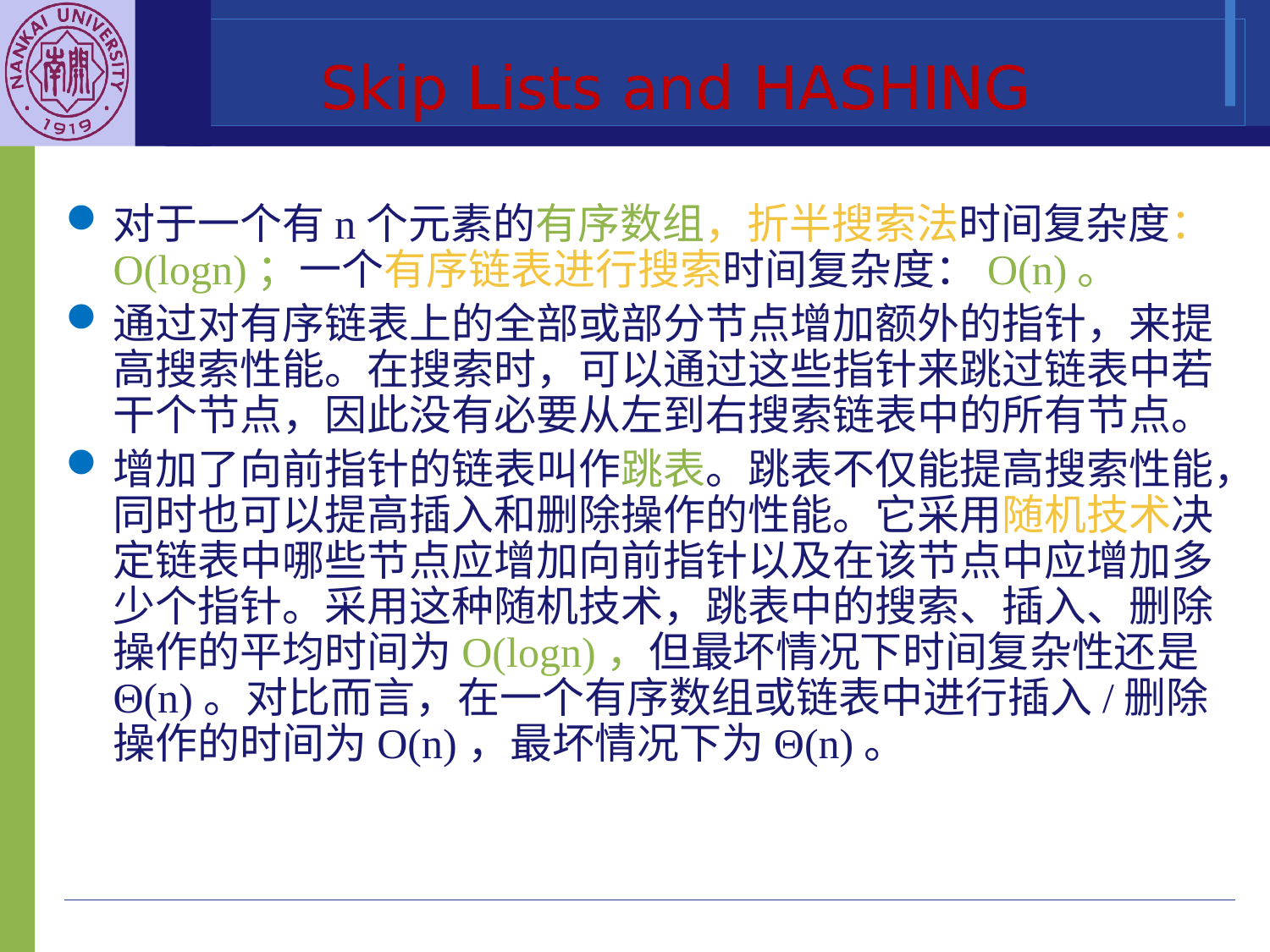

Skip Lists and HASHING
对于一个有n个元素的有序数组，折半搜索法时间复杂度：O(logn)；一个有序链表进行搜索时间复杂度：O(n)。
通过对有序链表上的全部或部分节点增加额外的指针，来提高搜索性能。在搜索时，可以通过这些指针来跳过链表中若干个节点，因此没有必要从左到右搜索链表中的所有节点。
增加了向前指针的链表叫作跳表。跳表不仅能提高搜索性能，同时也可以提高插入和删除操作的性能。它采用随机技术决定链表中哪些节点应增加向前指针以及在该节点中应增加多少个指针。采用这种随机技术，跳表中的搜索、插入、删除操作的平均时间为O(logn)，但最坏情况下时间复杂性还是Θ(n)。对比而言，在一个有序数组或链表中进行插入/删除操作的时间为O(n)，最坏情况下为Θ(n)。
11